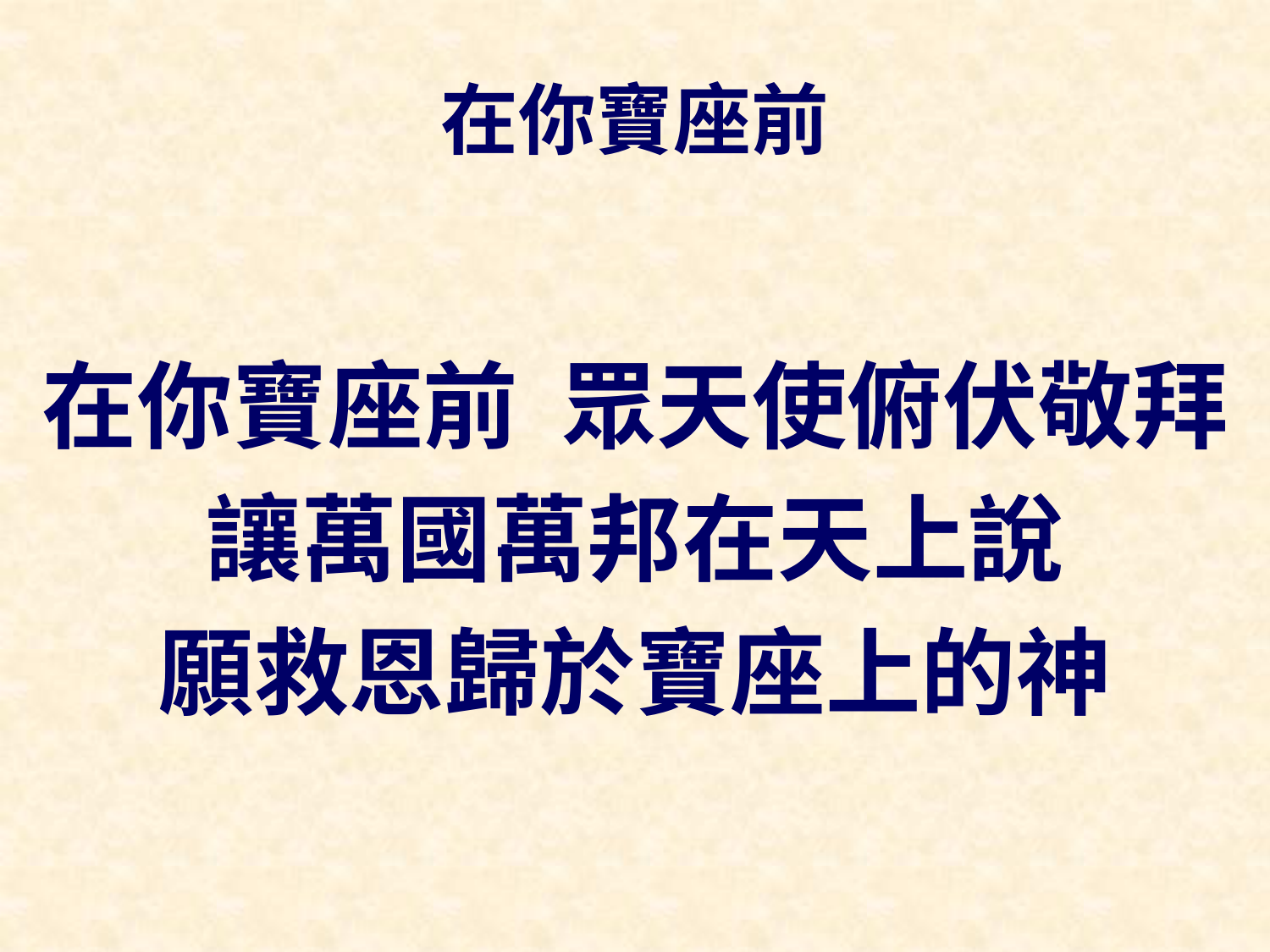

# 在你寶座前
在你寶座前  眾天使俯伏敬拜
讓萬國萬邦在天上說
願救恩歸於寶座上的神